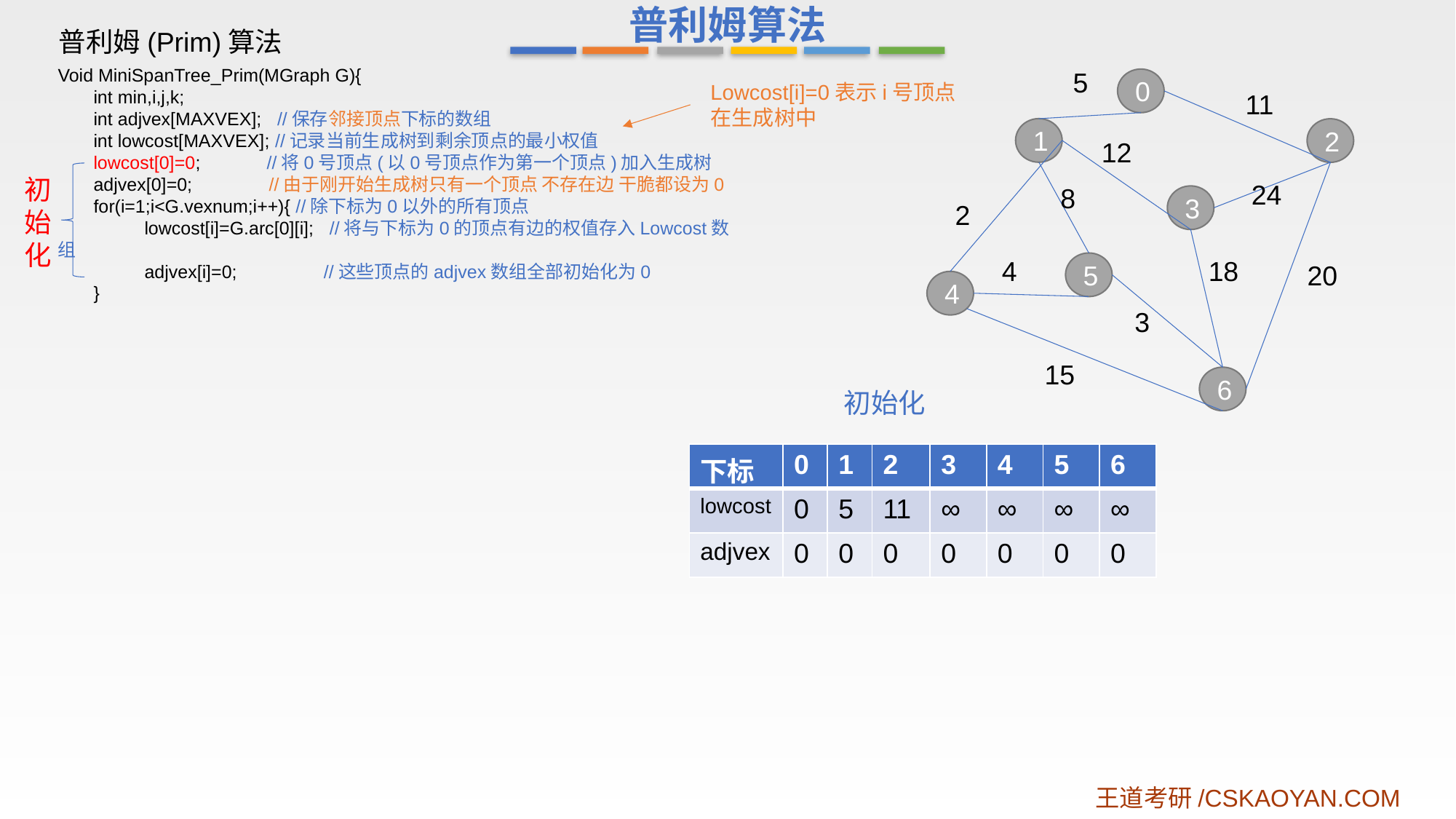

普利姆算法
普利姆(Prim)算法

Void MiniSpanTree_Prim(MGraph G){
       int min,i,j,k;
       int adjvex[MAXVEX];   //保存邻接顶点下标的数组
       int lowcost[MAXVEX]; //记录当前生成树到剩余顶点的最小权值
       lowcost[0]=0;             //将0号顶点(以0号顶点作为第一个顶点)加入生成树
       adjvex[0]=0;               //由于刚开始生成树只有一个顶点 不存在边 干脆都设为0
       for(i=1;i<G.vexnum;i++){ //除下标为0以外的所有顶点
                 lowcost[i]=G.arc[0][i];   //将与下标为0的顶点有边的权值存入Lowcost数组
                 adjvex[i]=0;                 //这些顶点的adjvex数组全部初始化为0
       }

5
0
Lowcost[i]=0表示i号顶点在生成树中
11
1
2
12

初始化
24
8
3
2
4
18
5
20
4
3
15
6
初始化
| 下标 | 0 | 1 | 2 | 3 | 4 | 5 | 6 |
| --- | --- | --- | --- | --- | --- | --- | --- |
| lowcost | 0 | 5 | 11 | ∞ | ∞ | ∞ | ∞ |
| adjvex | 0 | 0 | 0 | 0 | 0 | 0 | 0 |
王道考研/CSKAOYAN.COM